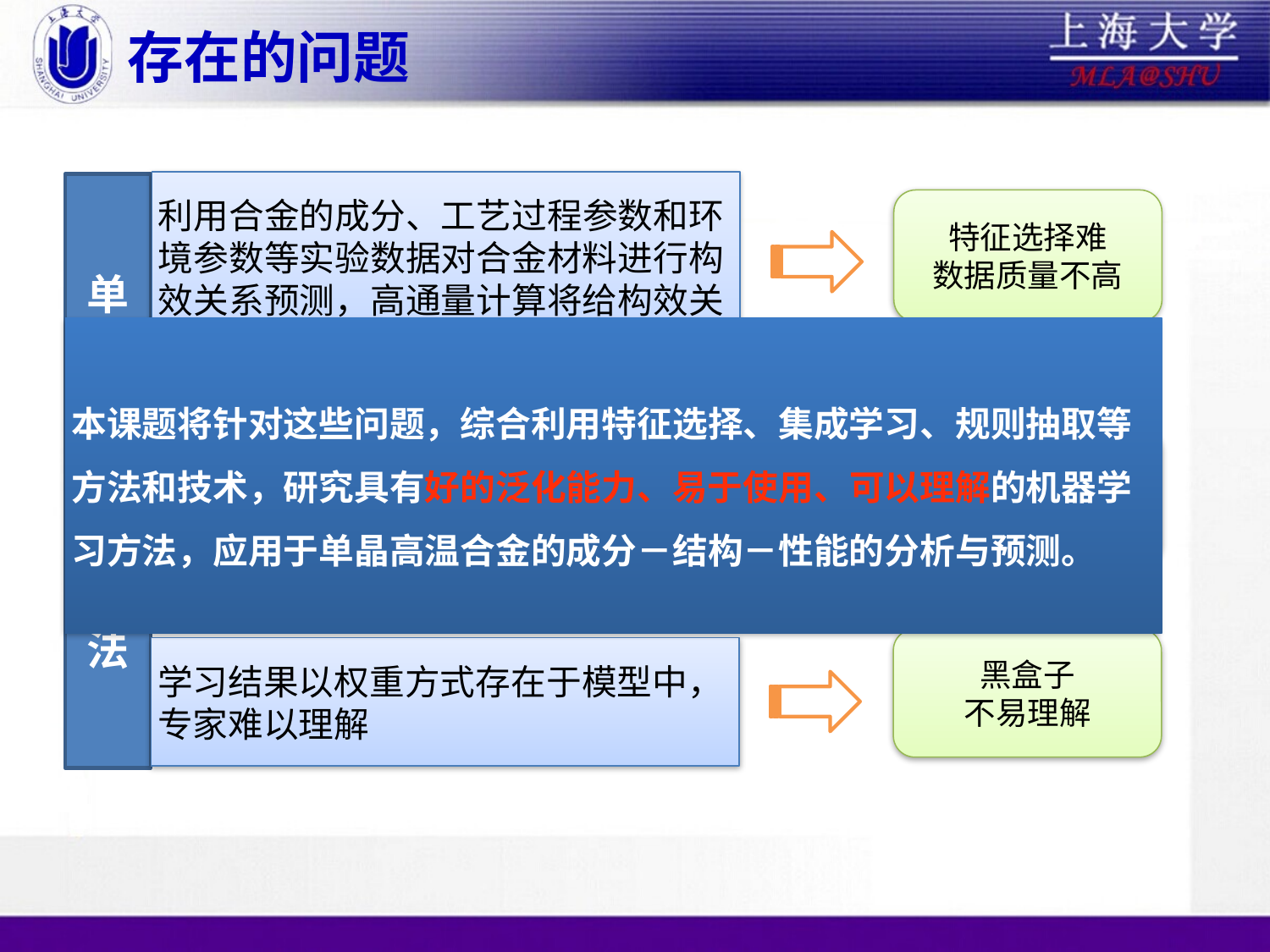

# 存在的问题

利用合金的成分、工艺过程参数和环境参数等实验数据对合金材料进行构效关系预测，高通量计算将给构效关系研究积累大量、多样数据

单一机器学习方法

特征选择难
数据质量不高

本课题将针对这些问题，综合利用特征选择、集成学习、规则抽取等方法和技术，研究具有好的泛化能力、易于使用、可以理解的机器学习方法，应用于单晶高温合金的成分－结构－性能的分析与预测。

利用单一模型构建预测模型，需要繁琐的参数调优，依赖于专家的计算机和材料经验，而专家的材料经验知识在建模过程中往往被忽略

调参繁杂
不易使用

黑盒子
不易理解

学习结果以权重方式存在于模型中，专家难以理解